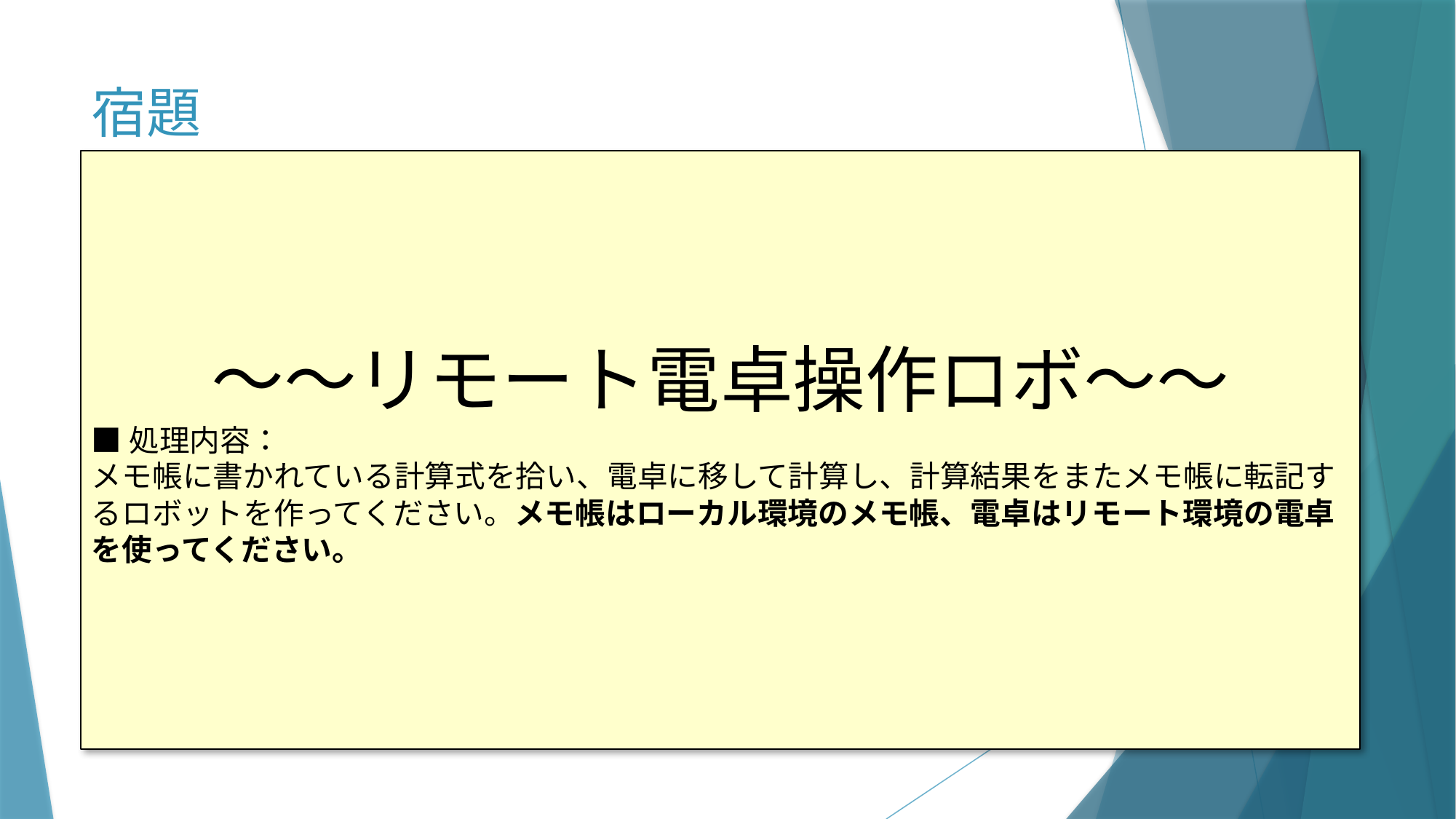

# 宿題
～～リモート電卓操作ロボ～～
■処理内容：
メモ帳に書かれている計算式を拾い、電卓に移して計算し、計算結果をまたメモ帳に転記するロボットを作ってください。メモ帳はローカル環境のメモ帳、電卓はリモート環境の電卓を使ってください。